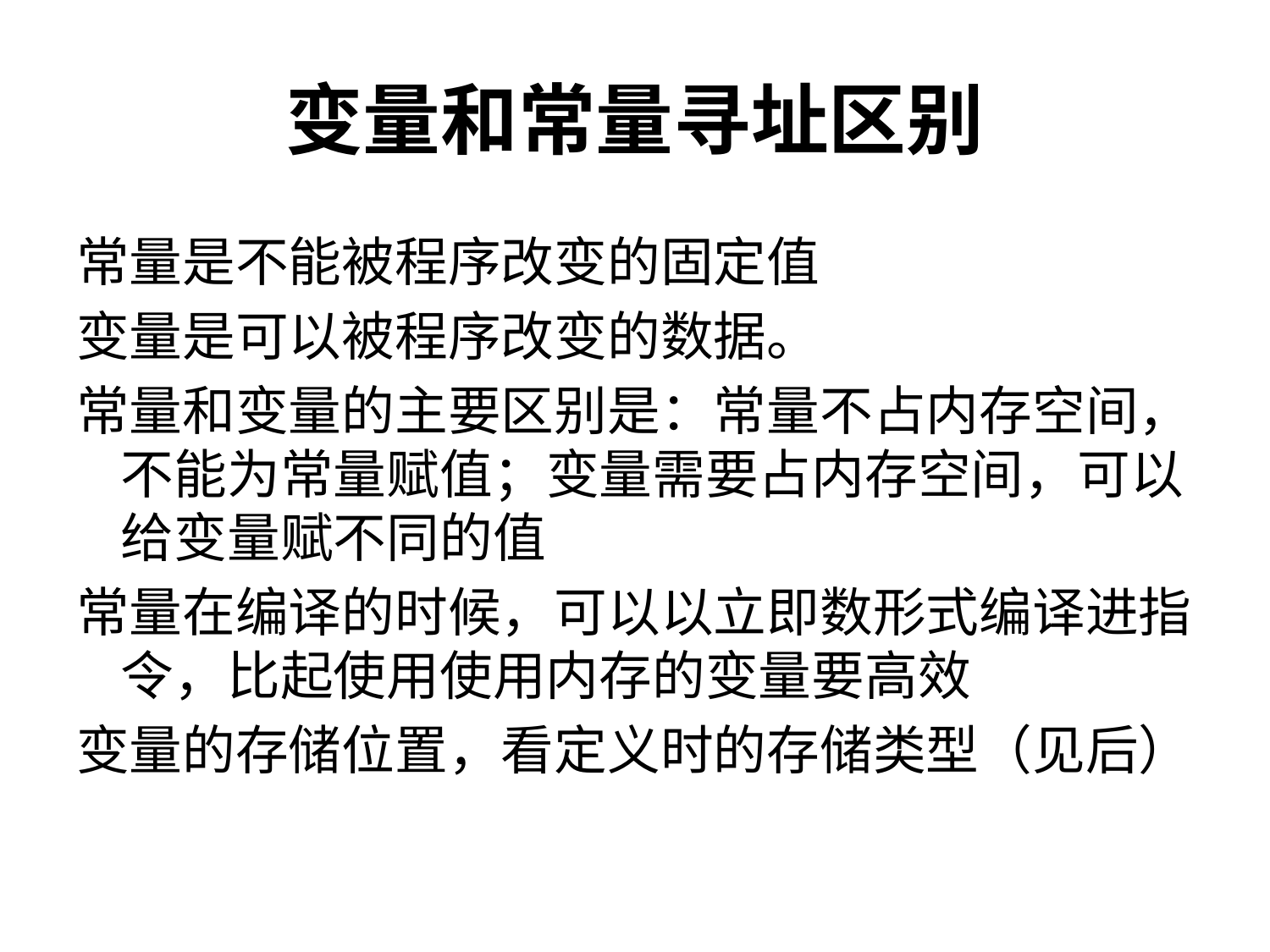

# 变量和常量寻址区别
常量是不能被程序改变的固定值
变量是可以被程序改变的数据。
常量和变量的主要区别是：常量不占内存空间，不能为常量赋值；变量需要占内存空间，可以给变量赋不同的值
常量在编译的时候，可以以立即数形式编译进指令，比起使用使用内存的变量要高效
变量的存储位置，看定义时的存储类型（见后）